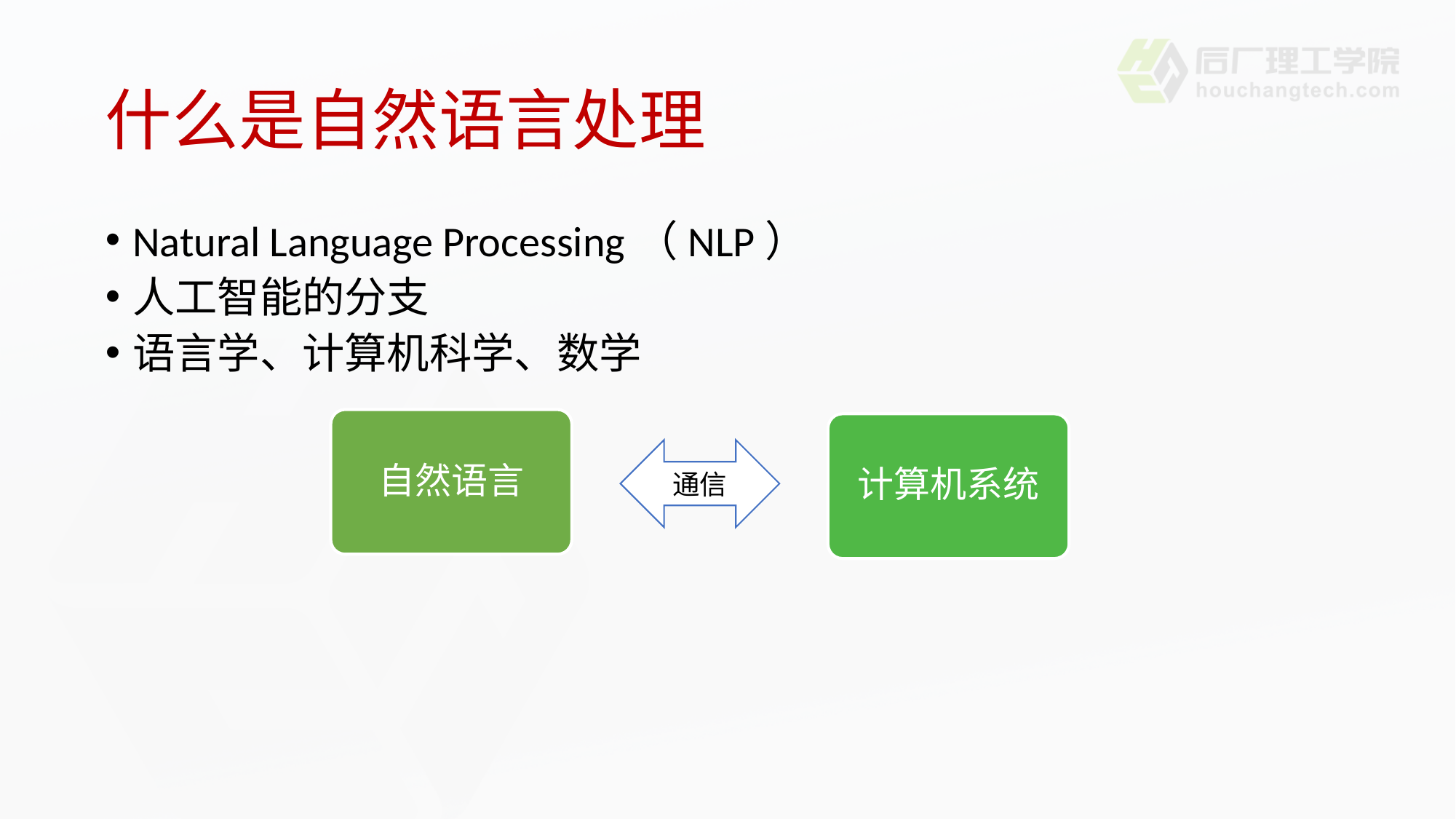

# 什么是自然语言处理
Natural Language Processing（NLP）
人工智能的分支
语言学、计算机科学、数学

自然语言

计算机系统
通信